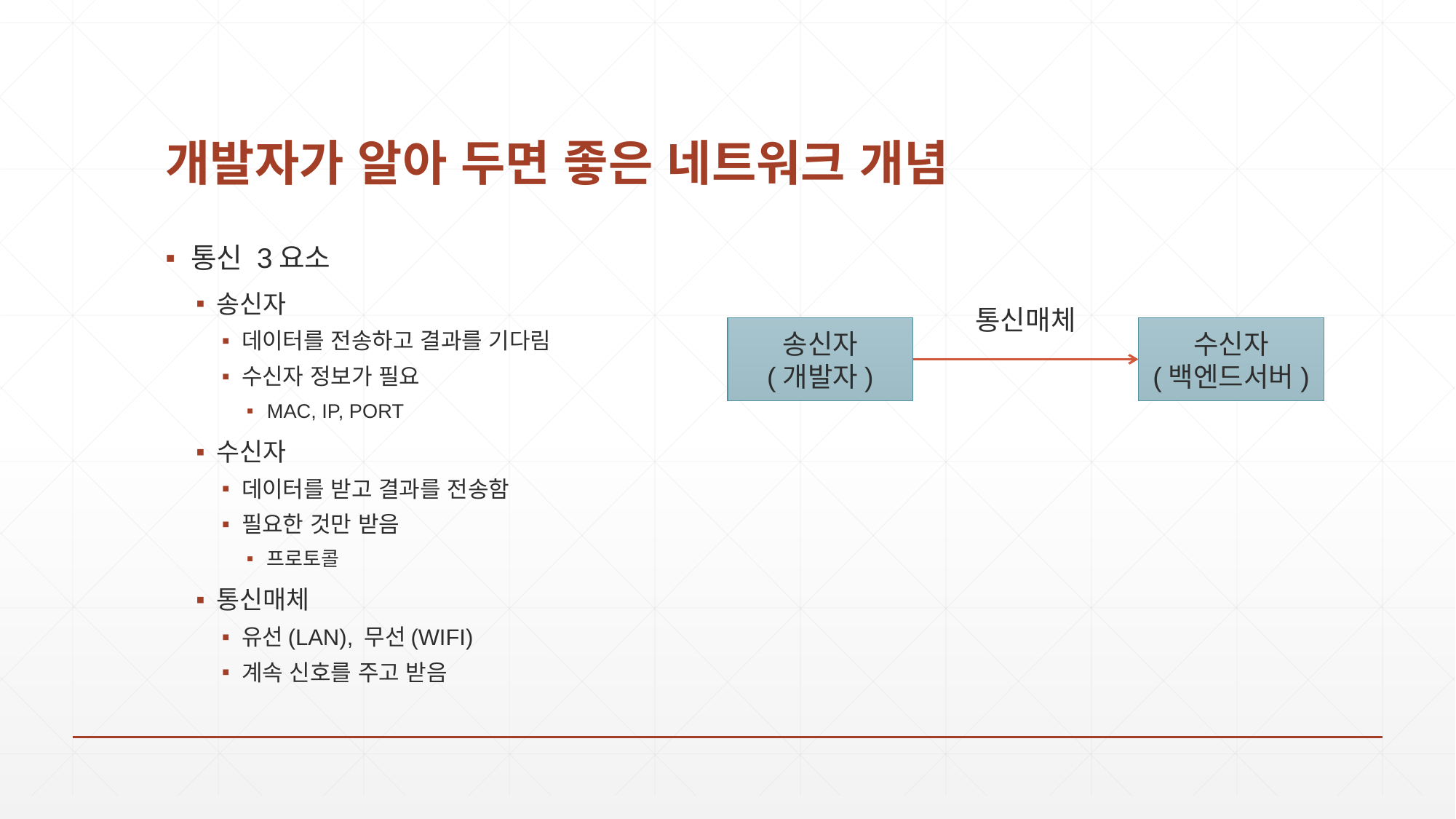

# 개발자가 알아 두면 좋은 네트워크 개념
통신 3요소
송신자
데이터를 전송하고 결과를 기다림
수신자 정보가 필요
MAC, IP, PORT
수신자
데이터를 받고 결과를 전송함
필요한 것만 받음
프로토콜
통신매체
유선(LAN), 무선(WIFI)
계속 신호를 주고 받음
통신매체
송신자
(개발자)
수신자
(백엔드서버)